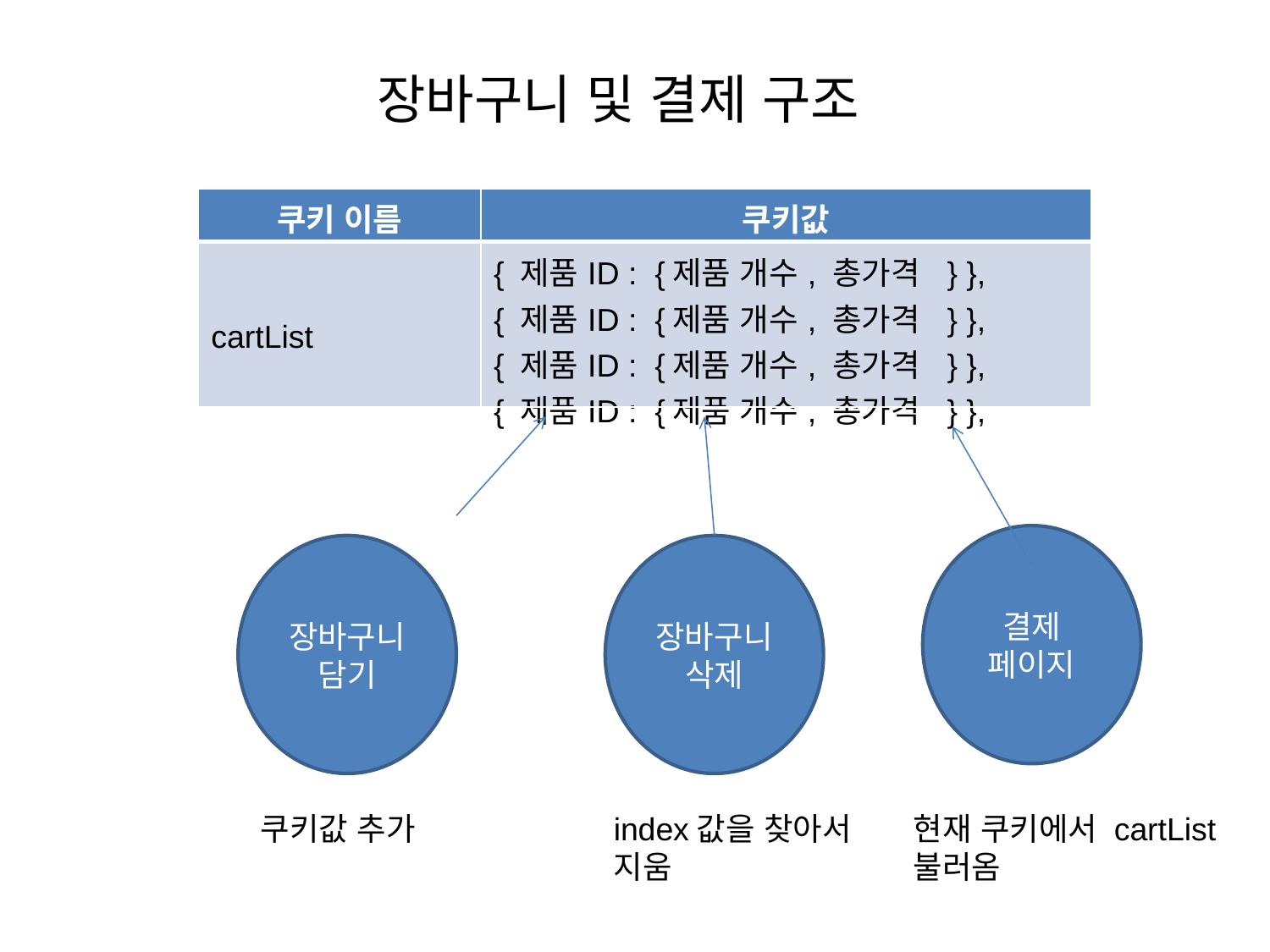

장바구니 및 결제 구조
| 쿠키 이름 | 쿠키값 |
| --- | --- |
| cartList | { 제품ID : {제품 개수, 총가격 } }, { 제품ID : {제품 개수, 총가격 } }, { 제품ID : {제품 개수, 총가격 } }, { 제품ID : {제품 개수, 총가격 } }, |
결제
페이지
장바구니
담기
장바구니
삭제
쿠키값 추가
index값을 찾아서
지움
현재 쿠키에서 cartList
불러옴